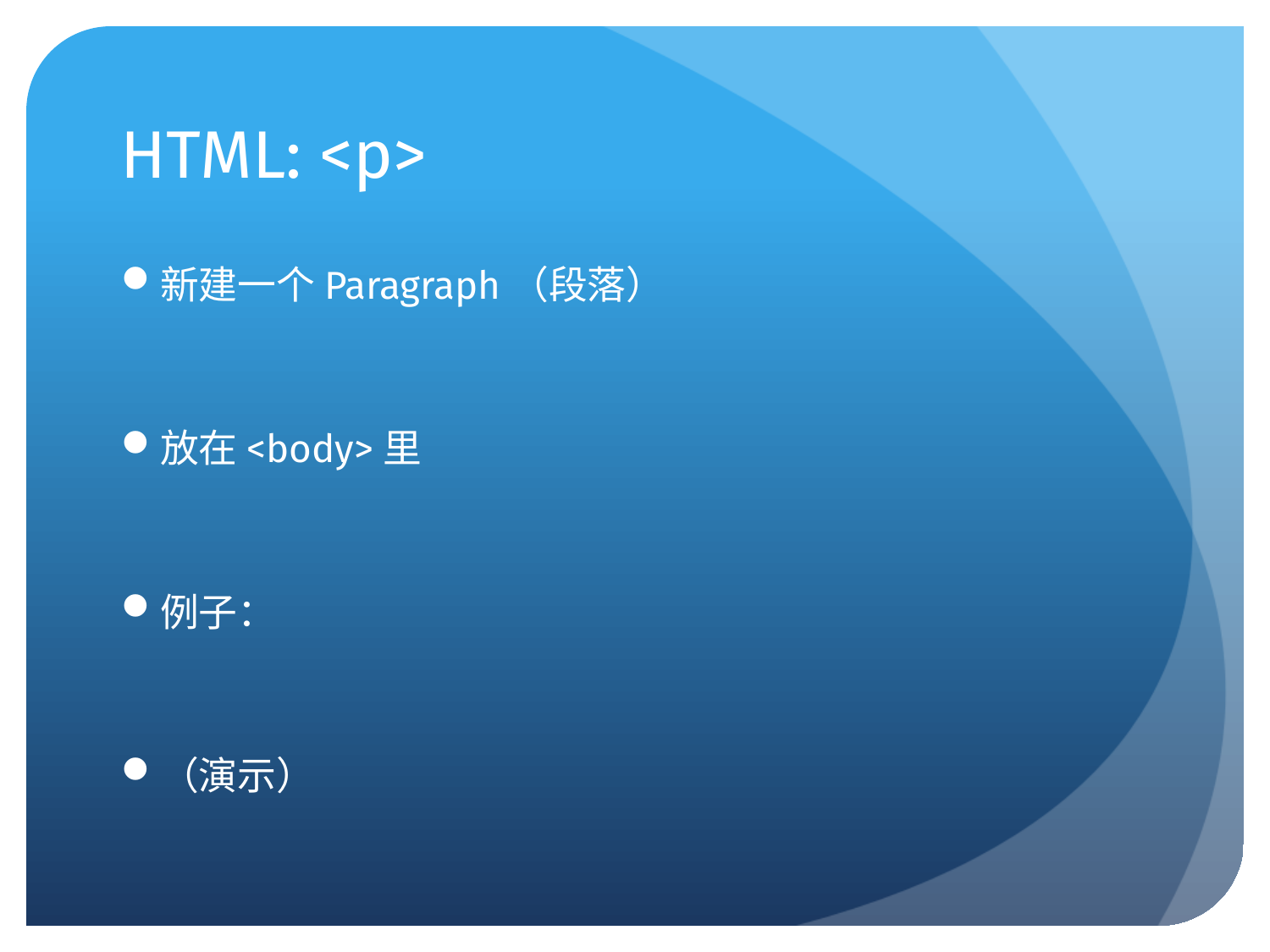

# HTML: <p>
新建一个Paragraph（段落）

放在<body>里

例子：

（演示）